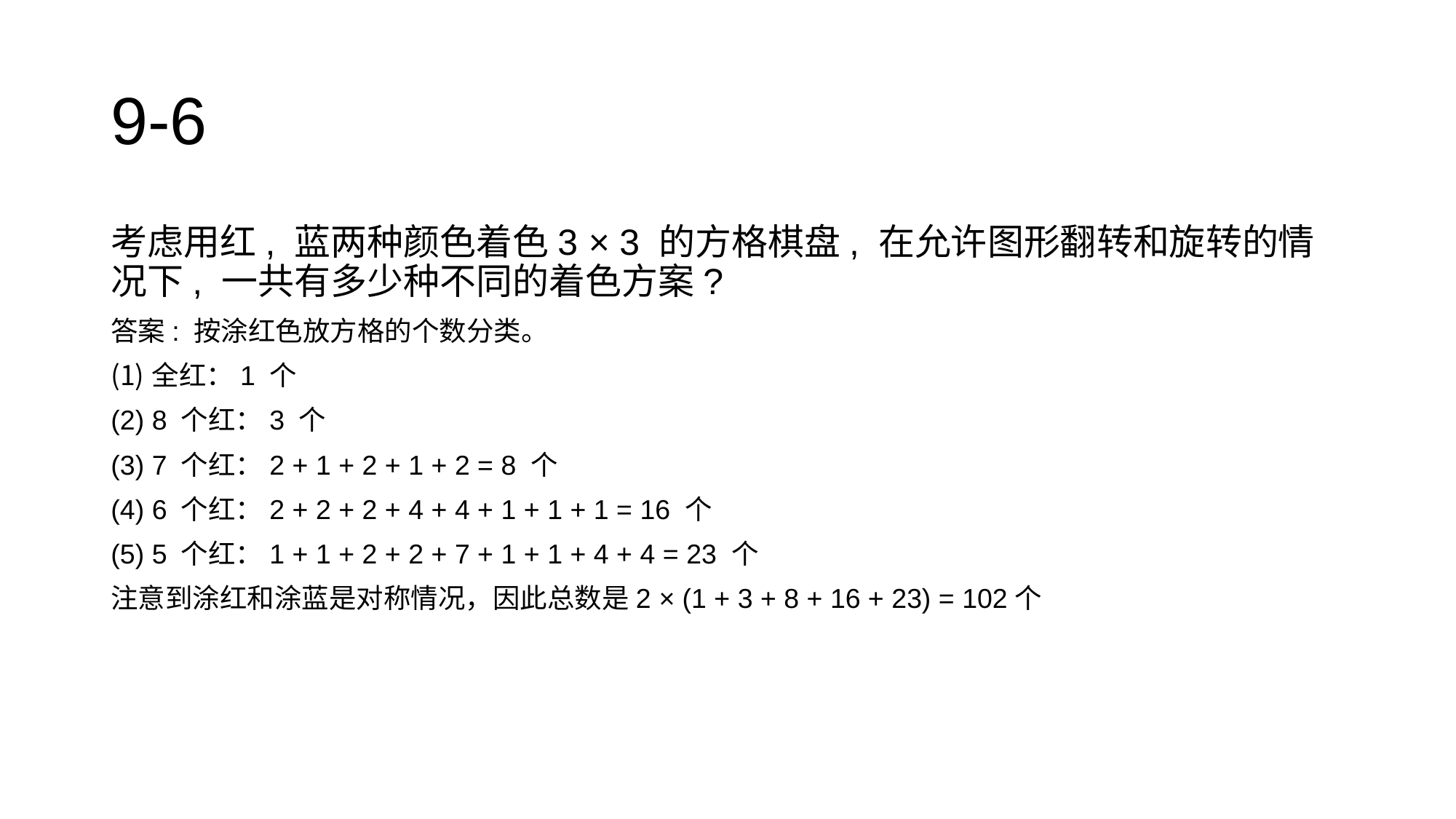

# 9-6
考虑用红, 蓝两种颜色着色3 × 3 的方格棋盘, 在允许图形翻转和旋转的情况下, 一共有多少种不同的着色方案?
答案: 按涂红色放方格的个数分类。
全红：1 个
8 个红：3 个
7 个红：2 + 1 + 2 + 1 + 2 = 8 个
6 个红：2 + 2 + 2 + 4 + 4 + 1 + 1 + 1 = 16 个
5 个红：1 + 1 + 2 + 2 + 7 + 1 + 1 + 4 + 4 = 23 个
注意到涂红和涂蓝是对称情况，因此总数是2 × (1 + 3 + 8 + 16 + 23) = 102个